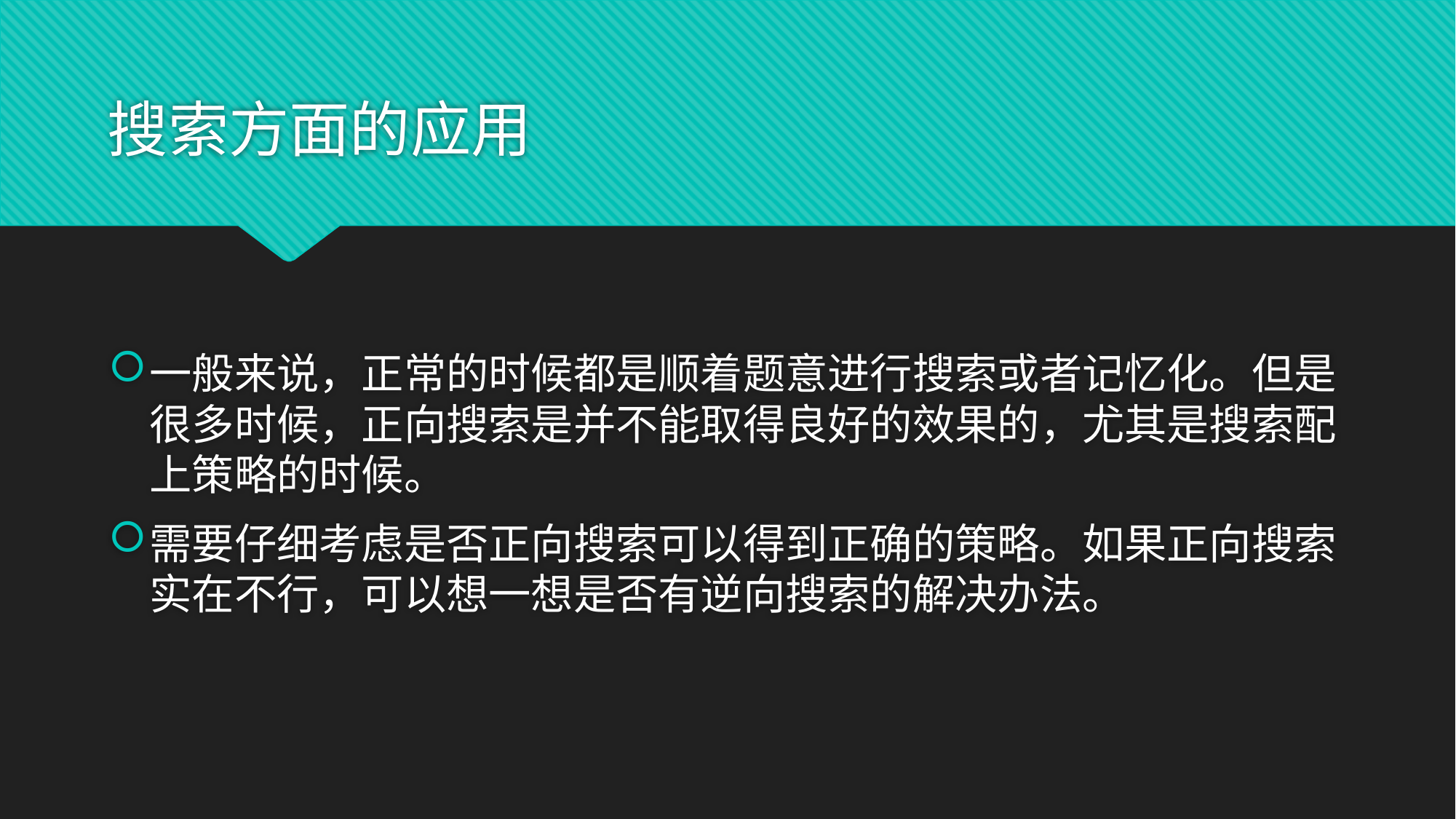

# 搜索方面的应用
一般来说，正常的时候都是顺着题意进行搜索或者记忆化。但是很多时候，正向搜索是并不能取得良好的效果的，尤其是搜索配上策略的时候。
需要仔细考虑是否正向搜索可以得到正确的策略。如果正向搜索实在不行，可以想一想是否有逆向搜索的解决办法。